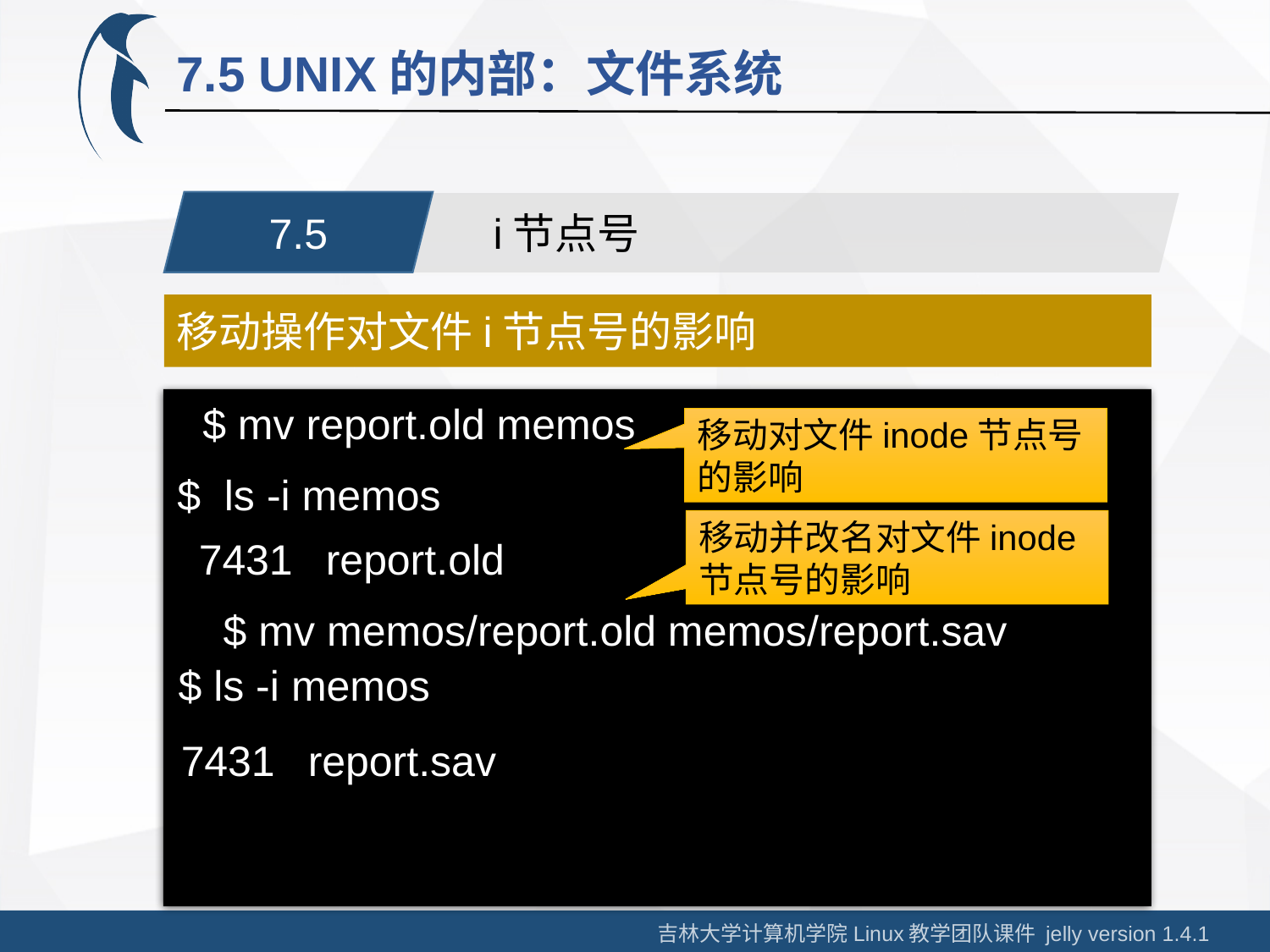

7.5 UNIX的内部：文件系统
7.5
i节点号
移动操作对文件i节点号的影响

$ mv report.old memos
移动对文件inode节点号的影响
$  ls -i memos
移动并改名对文件inode节点号的影响
7431	report.old
$ mv memos/report.old memos/report.sav
$ ls -i memos
7431	report.sav